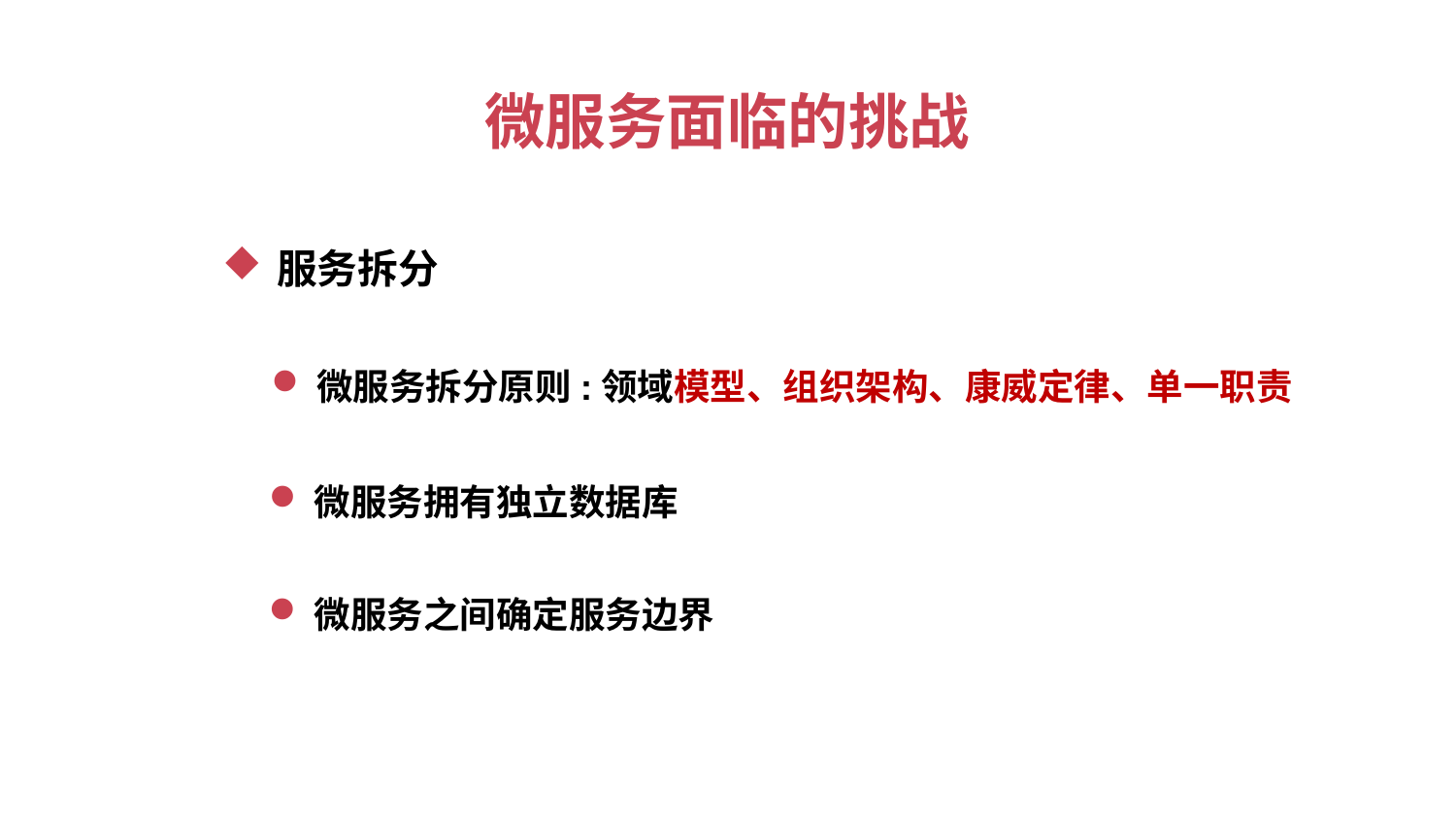

微服务面临的挑战
服务拆分
微服务拆分原则:领域模型、组织架构、康威定律、单一职责
微服务拥有独立数据库
微服务之间确定服务边界